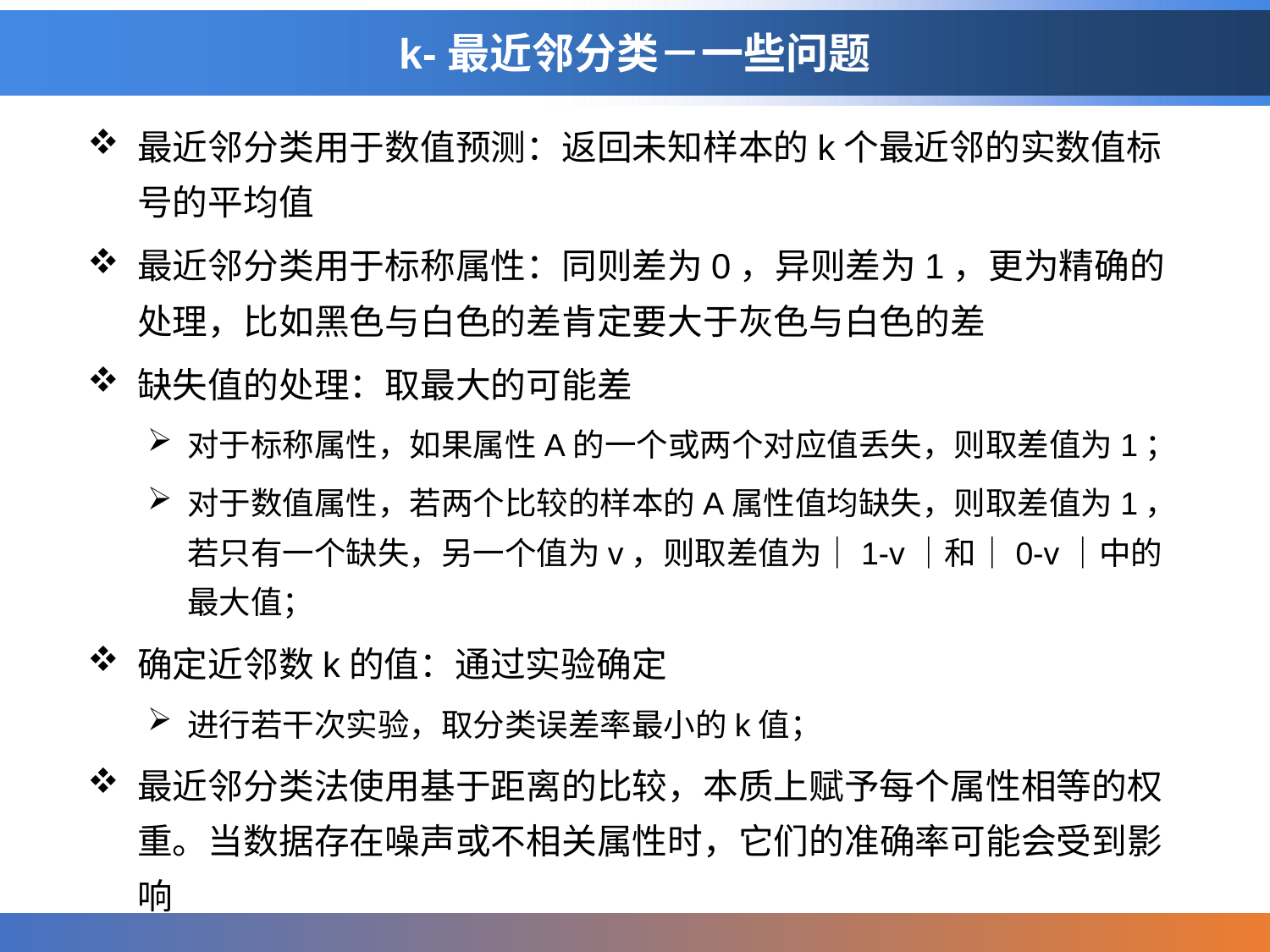

# k-最近邻分类－一些问题
最近邻分类用于数值预测：返回未知样本的k个最近邻的实数值标号的平均值
最近邻分类用于标称属性：同则差为0，异则差为1，更为精确的处理，比如黑色与白色的差肯定要大于灰色与白色的差
缺失值的处理：取最大的可能差
对于标称属性，如果属性A的一个或两个对应值丢失，则取差值为1；
对于数值属性，若两个比较的样本的A属性值均缺失，则取差值为1，若只有一个缺失，另一个值为v，则取差值为｜1-v｜和｜0-v｜中的最大值；
确定近邻数k的值：通过实验确定
进行若干次实验，取分类误差率最小的k值；
最近邻分类法使用基于距离的比较，本质上赋予每个属性相等的权重。当数据存在噪声或不相关属性时，它们的准确率可能会受到影响